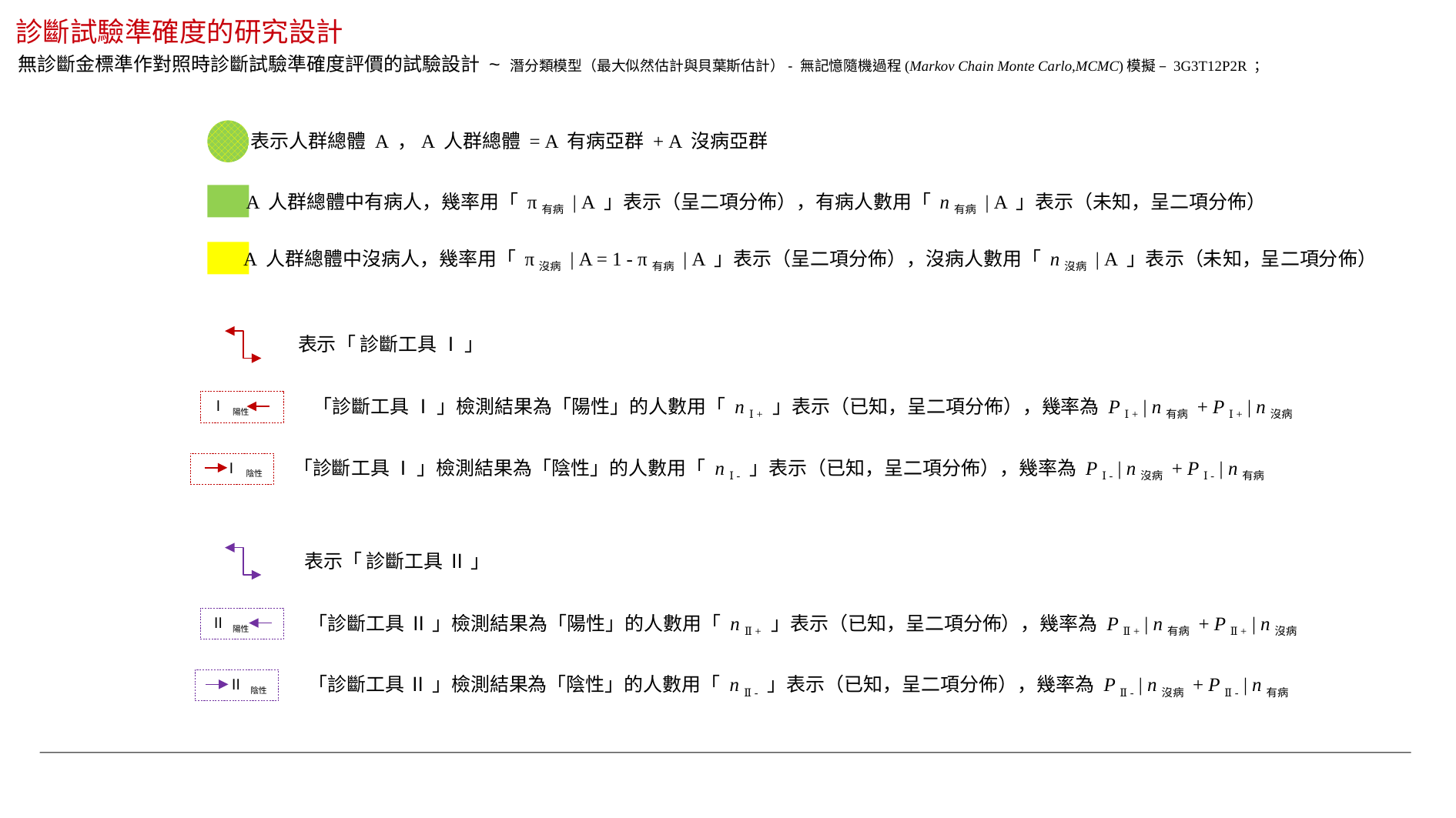

診斷試驗準確度的研究設計
無診斷金標準作對照時診斷試驗準確度評價的試驗設計 ~ 潛分類模型（最大似然估計與貝葉斯估計）- 無記憶隨機過程(Markov Chain Monte Carlo,MCMC)模擬 – 3G3T12P2R ；

表示人群總體 A ，A 人群總體 = A 有病亞群 + A 沒病亞群
A 人群總體中有病人，幾率用「 π有病 | A 」表示（呈二項分佈），有病人數用「 n有病 | A 」表示（未知，呈二項分佈）

A 人群總體中沒病人，幾率用「 π沒病 | A = 1 - π有病 | A 」表示（呈二項分佈），沒病人數用「 n沒病 | A 」表示（未知，呈二項分佈）

表示「 診斷工具 Ⅰ 」
「診斷工具 Ⅰ 」檢測結果為「陽性」的人數用「 n Ⅰ + 」表示（已知，呈二項分佈），幾率為 P Ⅰ + | n有病 + P Ⅰ + | n沒病
Ⅰ 陽性
「診斷工具 Ⅰ 」檢測結果為「陰性」的人數用「 n Ⅰ - 」表示（已知，呈二項分佈），幾率為 P Ⅰ - | n沒病 + P Ⅰ - | n有病
       Ⅰ 陰性
表示「 診斷工具 Ⅱ 」
「診斷工具 Ⅱ 」檢測結果為「陽性」的人數用「 n Ⅱ + 」表示（已知，呈二項分佈），幾率為 P Ⅱ + | n有病 + P Ⅱ + | n沒病
Ⅱ 陽性
「診斷工具 Ⅱ 」檢測結果為「陰性」的人數用「 n Ⅱ - 」表示（已知，呈二項分佈），幾率為 P Ⅱ - | n沒病 + P Ⅱ - | n有病
       Ⅱ 陰性